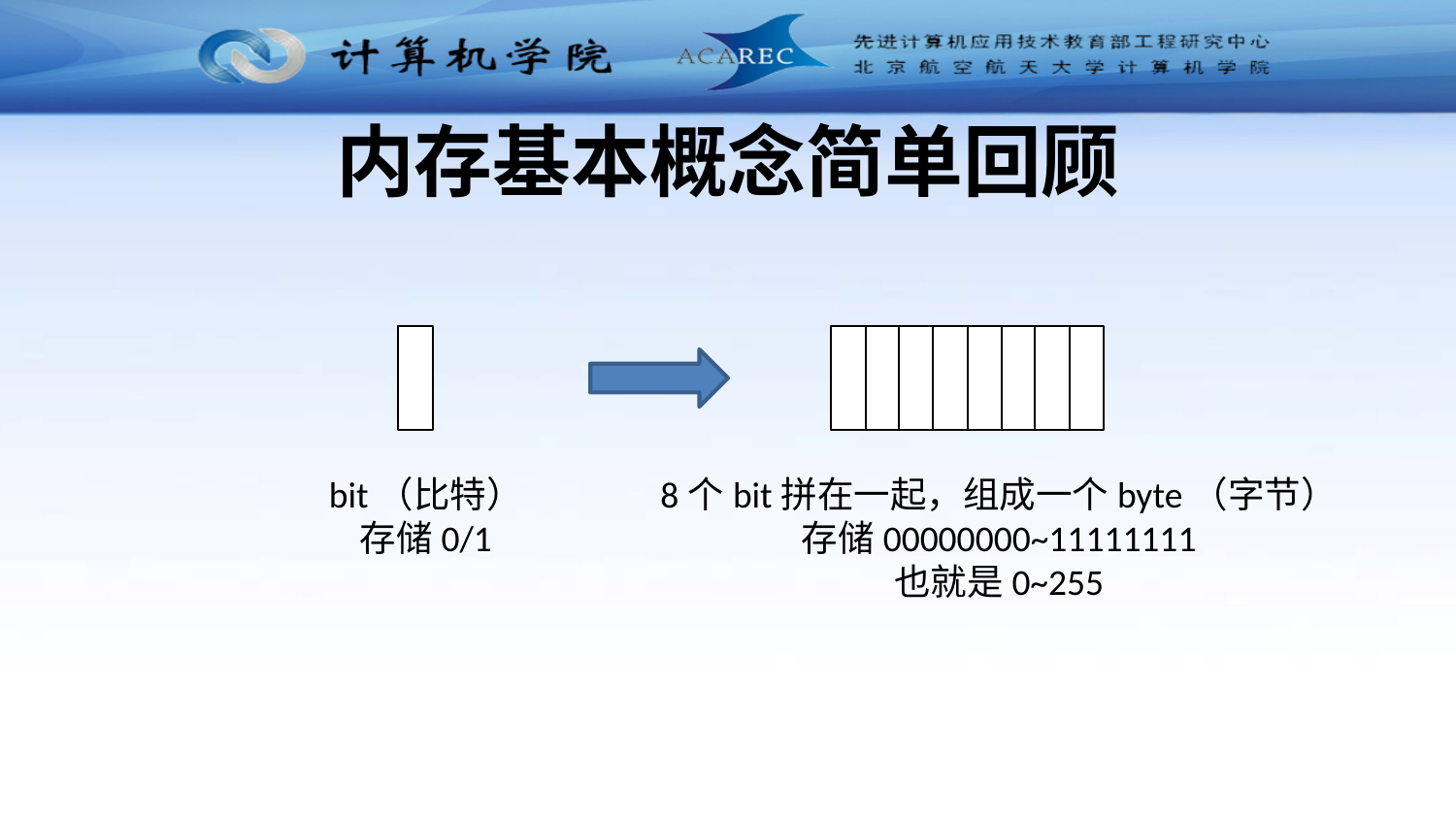

# 内存基本概念简单回顾

bit（比特）
存储0/1
8个bit拼在一起，组成一个byte（字节）
存储00000000~11111111
也就是0~255